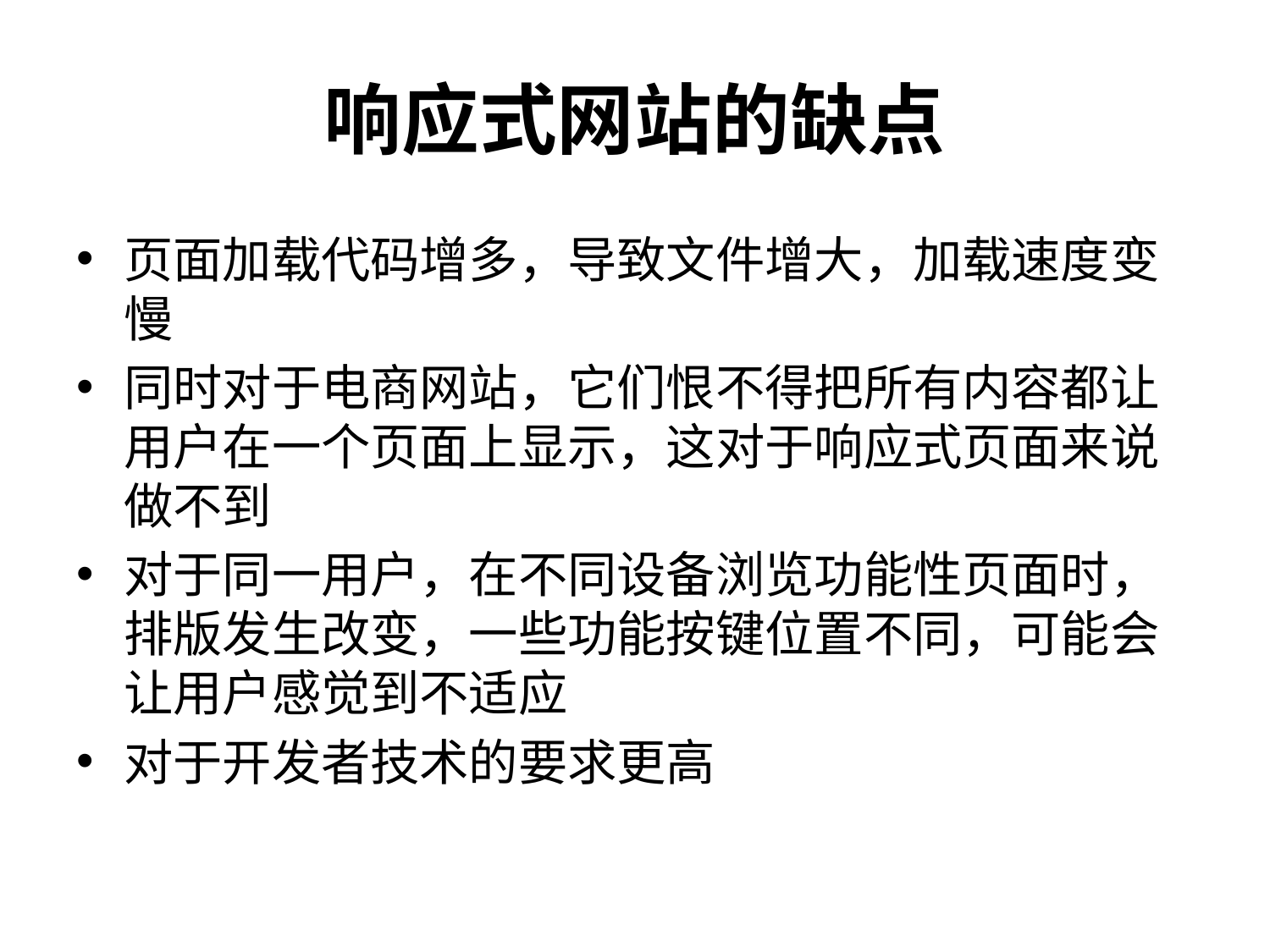

# 响应式网站的缺点
页面加载代码增多，导致文件增大，加载速度变慢
同时对于电商网站，它们恨不得把所有内容都让用户在一个页面上显示，这对于响应式页面来说做不到
对于同一用户，在不同设备浏览功能性页面时，排版发生改变，一些功能按键位置不同，可能会让用户感觉到不适应
对于开发者技术的要求更高